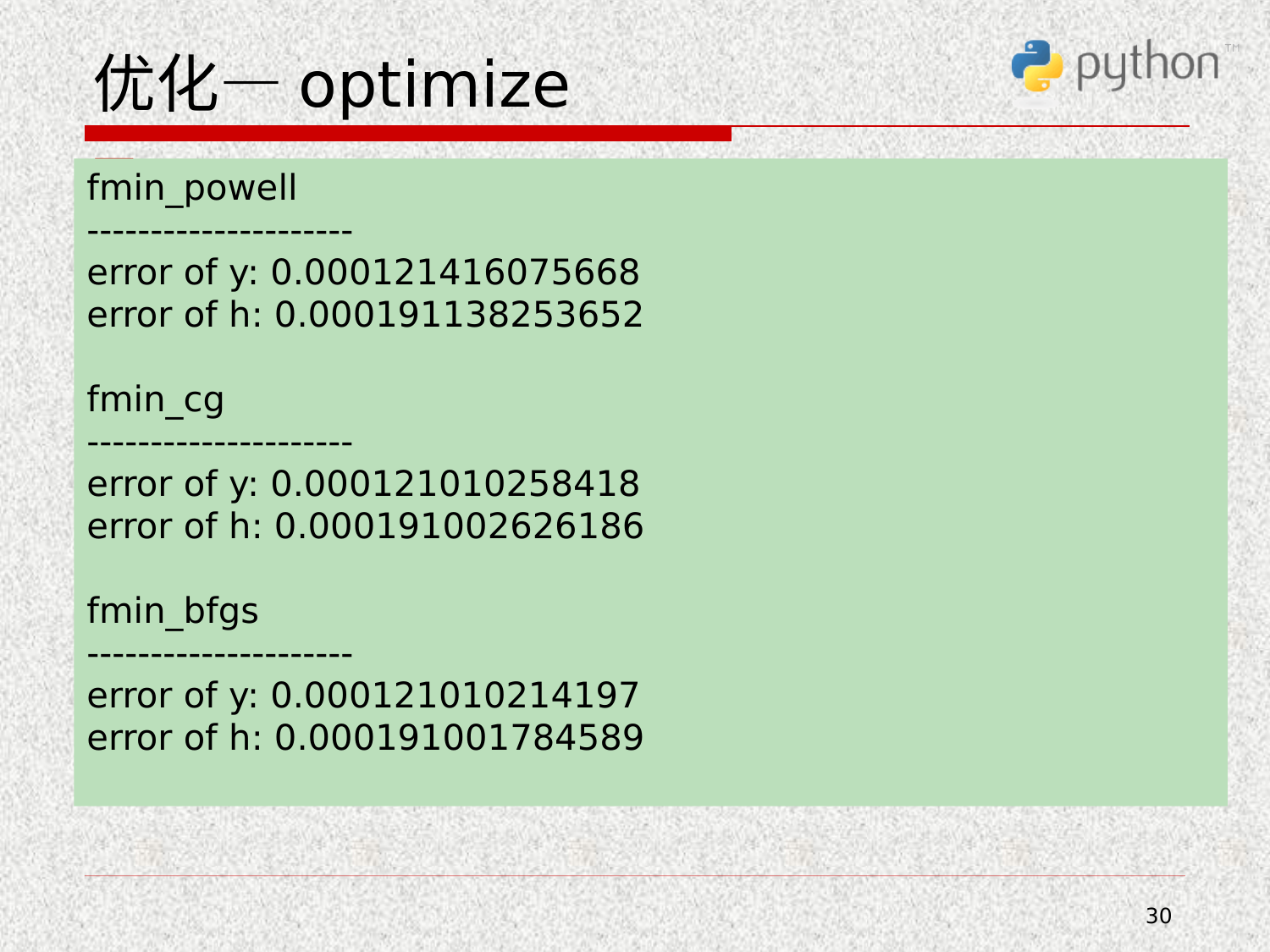

# 优化—optimize

fmin_powell
---------------------
error of y: 0.000121416075668
error of h: 0.000191138253652

fmin_cg
---------------------
error of y: 0.000121010258418
error of h: 0.000191002626186

fmin_bfgs
---------------------
error of y: 0.000121010214197
error of h: 0.000191001784589
30